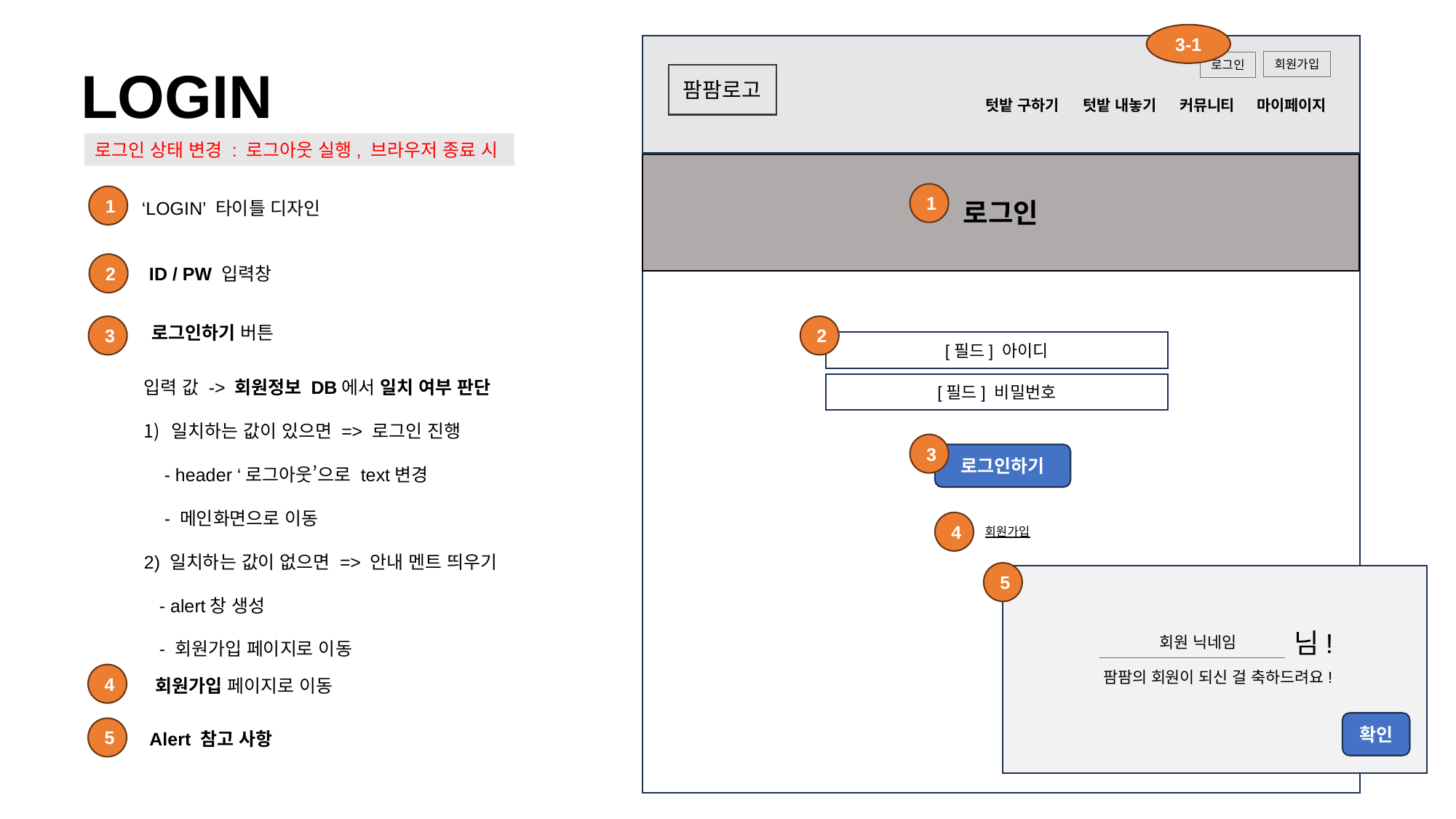

3-1

회원가입
LOGIN
회원가입
로그인
로그인

팜팜로고
텃밭 구하기
텃밭 내놓기
커뮤니티
마이페이지
로그인 상태 변경 : 로그아웃 실행, 브라우저 종료 시
로그인
1
1
‘LOGIN’ 타이틀 디자인
2
ID / PW 입력창
3
로그인하기 버튼
2
[필드] 아이디
입력 값 -> 회원정보 DB에서 일치 여부 판단
일치하는 값이 있으면 => 로그인 진행
    - header ‘로그아웃’으로 text변경
    - 메인화면으로 이동
2) 일치하는 값이 없으면 => 안내 멘트 띄우기
   - alert창 생성
   - 회원가입 페이지로 이동

[필드] 비밀번호
3
로그인하기
4
회원가입
5

님!
회원 닉네임
팜팜의 회원이 되신 걸 축하드려요!
확인
4
회원가입 페이지로 이동
5
Alert 참고 사항